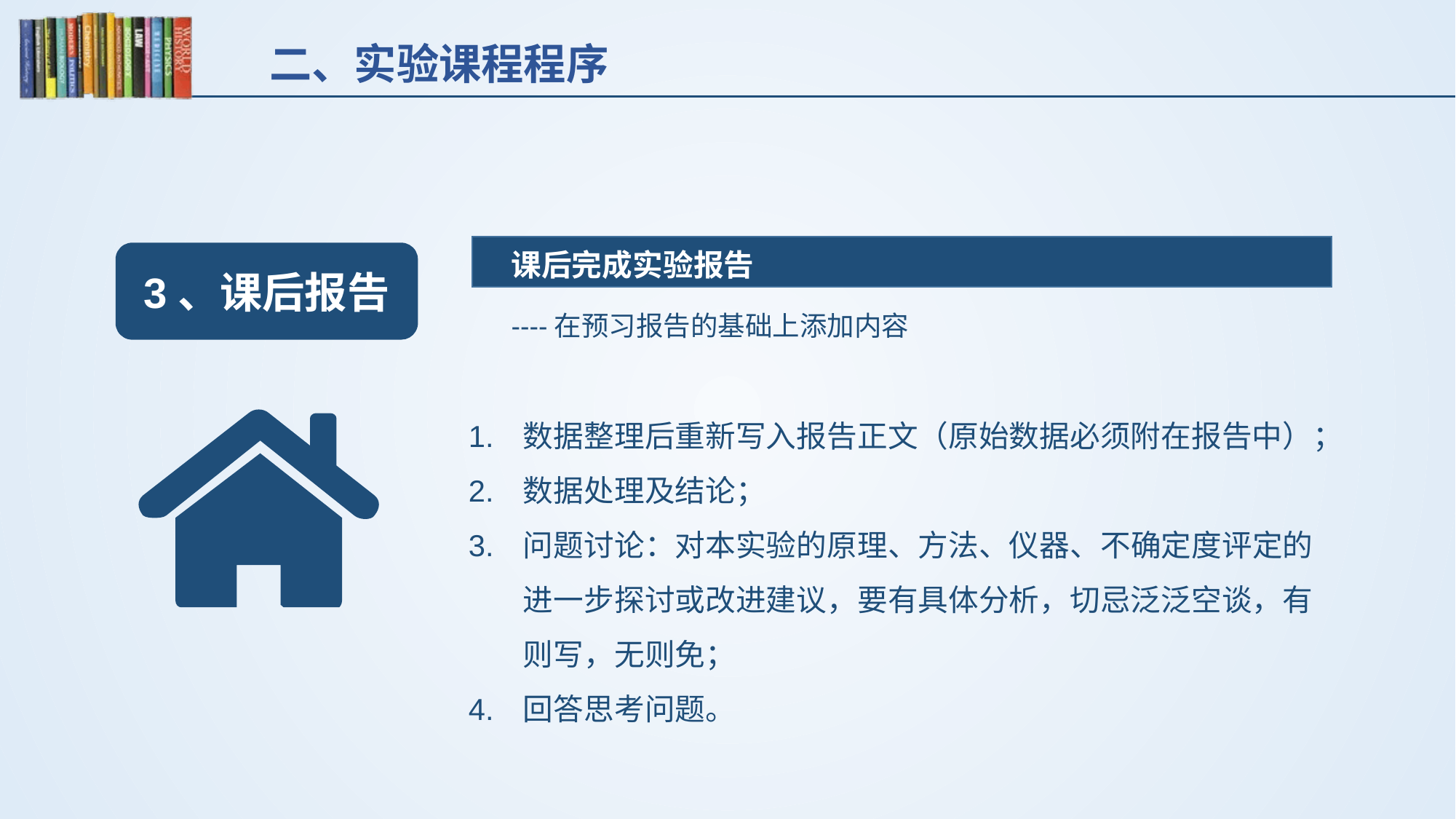

二、实验课程程序

课后完成实验报告
3、课后报告
----在预习报告的基础上添加内容
数据整理后重新写入报告正文（原始数据必须附在报告中）；
数据处理及结论；
问题讨论：对本实验的原理、方法、仪器、不确定度评定的进一步探讨或改进建议，要有具体分析，切忌泛泛空谈，有则写，无则免；
回答思考问题。